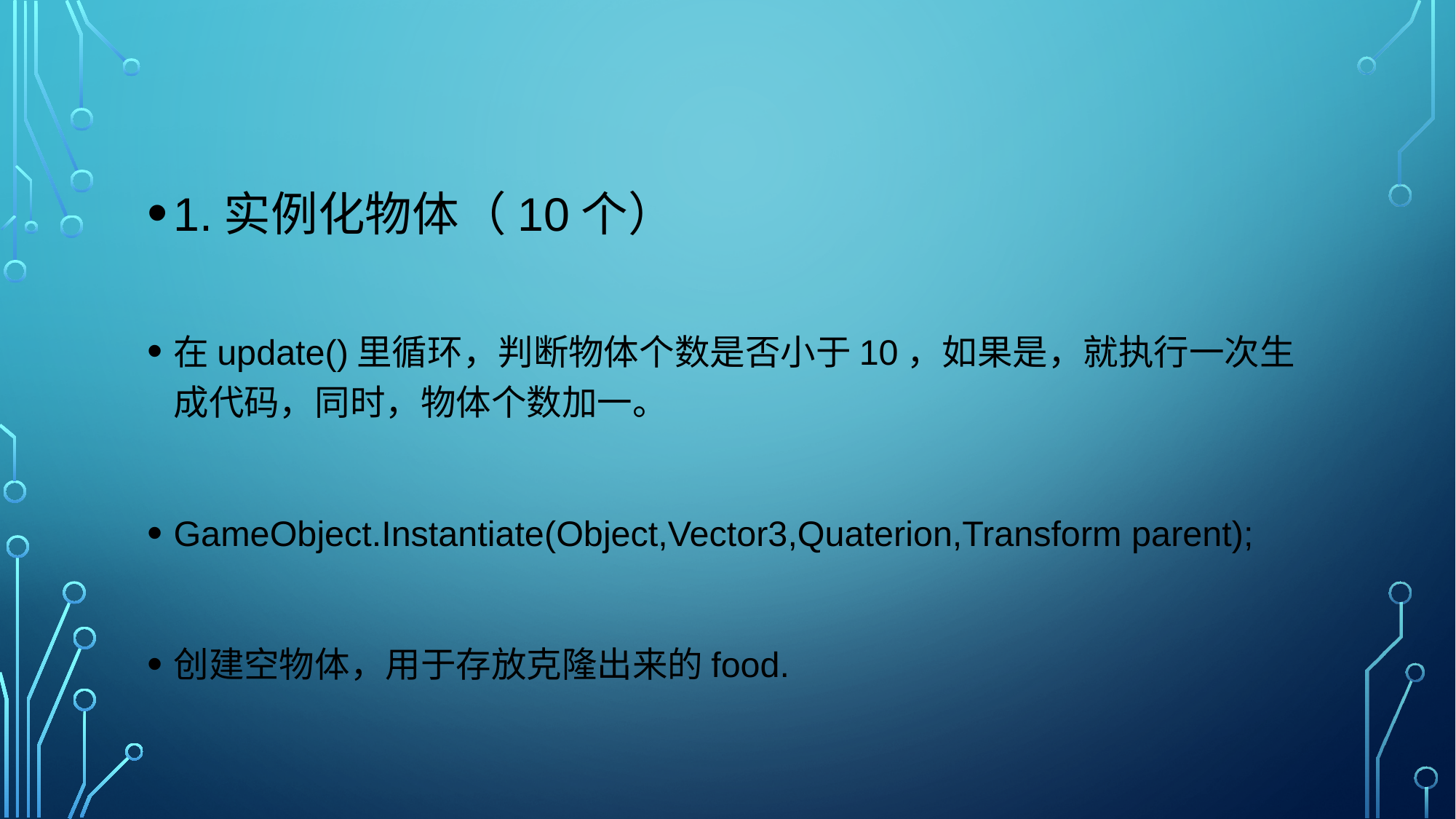

#
1.实例化物体（10个）

在update()里循环，判断物体个数是否小于10，如果是，就执行一次生成代码，同时，物体个数加一。

GameObject.Instantiate(Object,Vector3,Quaterion,Transform parent);

创建空物体，用于存放克隆出来的food.